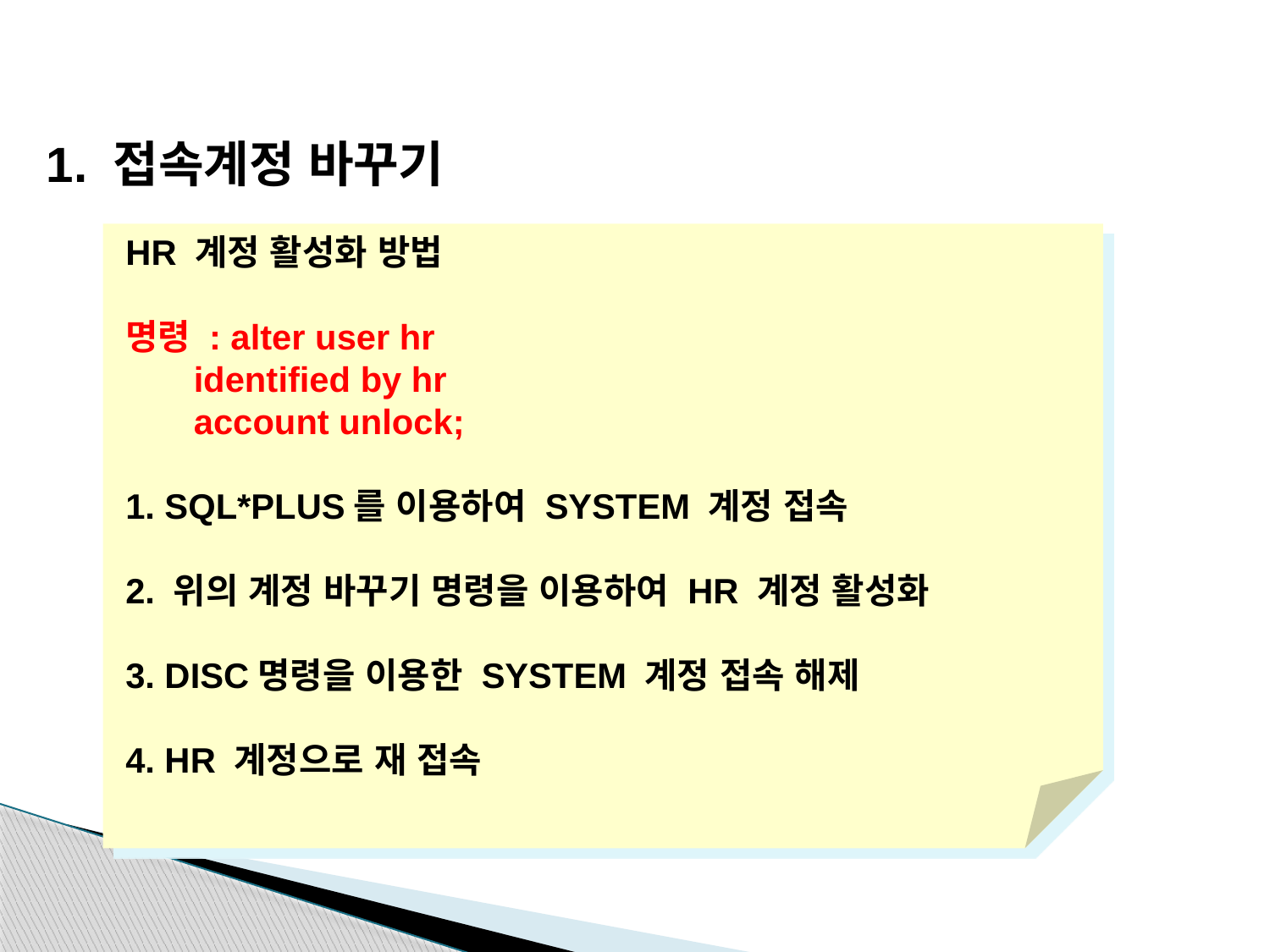

1. 접속계정 바꾸기
HR 계정 활성화 방법

명령 : alter user hr
       identified by hr
       account unlock;

1. SQL*PLUS를 이용하여 SYSTEM 계정 접속

2. 위의 계정 바꾸기 명령을 이용하여 HR 계정 활성화

3. DISC명령을 이용한 SYSTEM 계정 접속 해제

4. HR 계정으로 재 접속